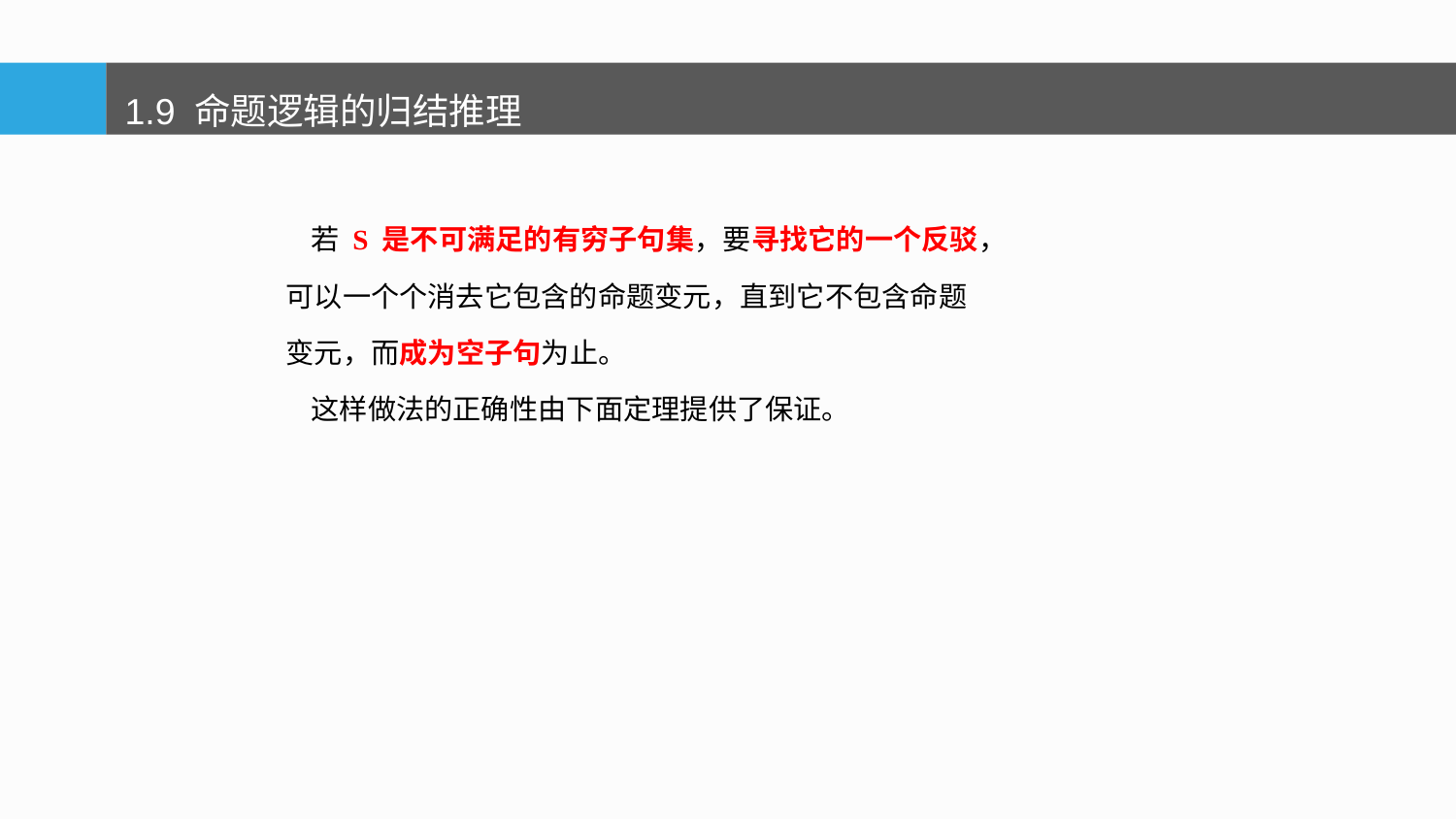

1.9 命题逻辑的归结推理

        若 S 是不可满足的有穷子句集，要寻找它的一个反驳，
    可以一个个消去它包含的命题变元，直到它不包含命题
    变元，而成为空子句为止。
        这样做法的正确性由下面定理提供了保证。